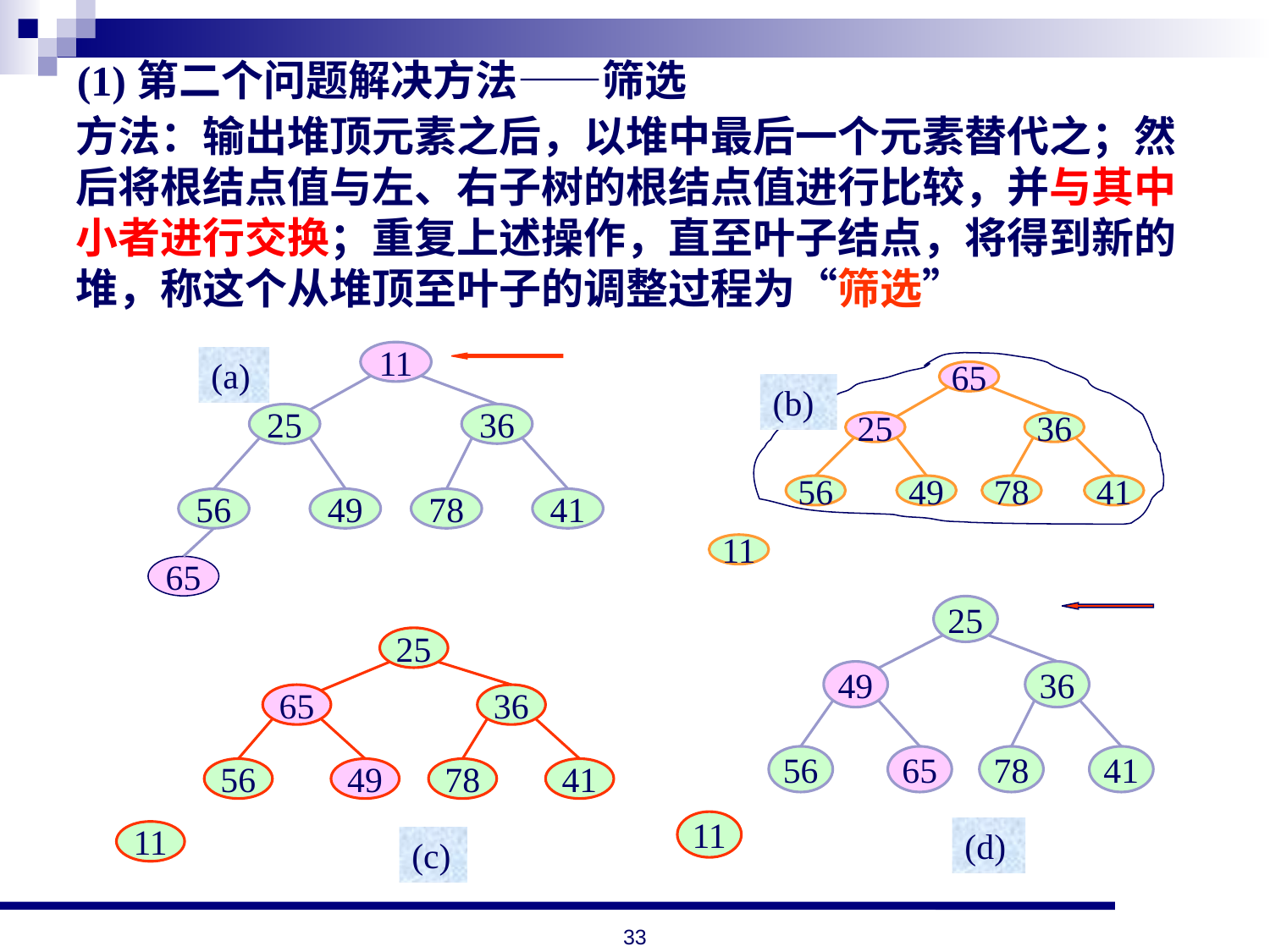

(1)第二个问题解决方法——筛选
方法：输出堆顶元素之后，以堆中最后一个元素替代之；然后将根结点值与左、右子树的根结点值进行比较，并与其中小者进行交换；重复上述操作，直至叶子结点，将得到新的堆，称这个从堆顶至叶子的调整过程为“筛选”
11
(a)

25
36
56
49
78
41
65

65
(b)
25
36
56
49
78
41
11
25

49
36
56
65
78
41
11
(d)
25
65
36
56
49
78
41
11
(c)
33